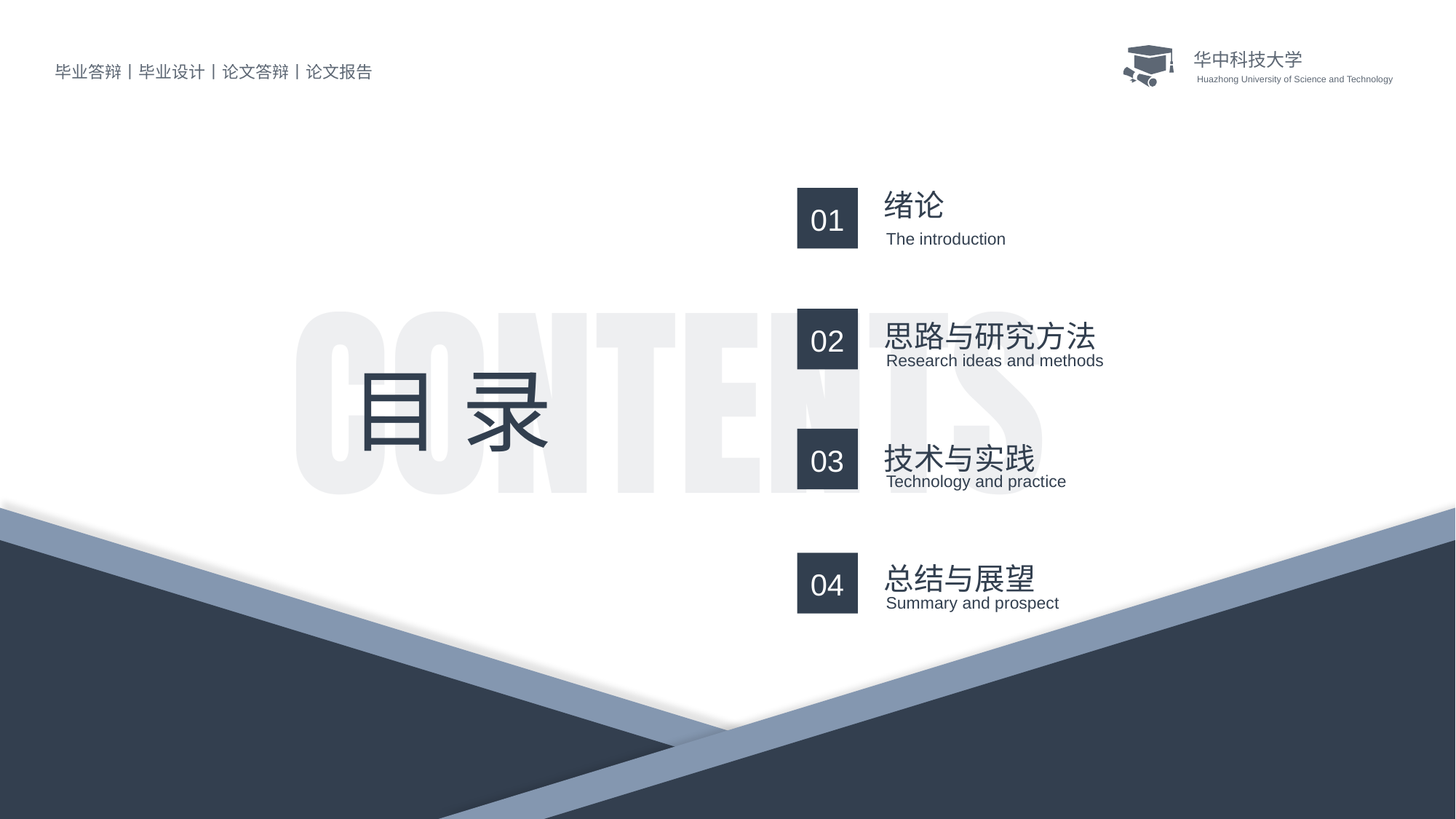

华中科技大学

毕业答辩丨毕业设计丨论文答辩丨论文报告
Huazhong University of Science and Technology
绪论

01
The introduction
CONTENTS
思路与研究方法

02
目 录
Research ideas and methods
技术与实践

03
Technology and practice

总结与展望

04
Summary and prospect